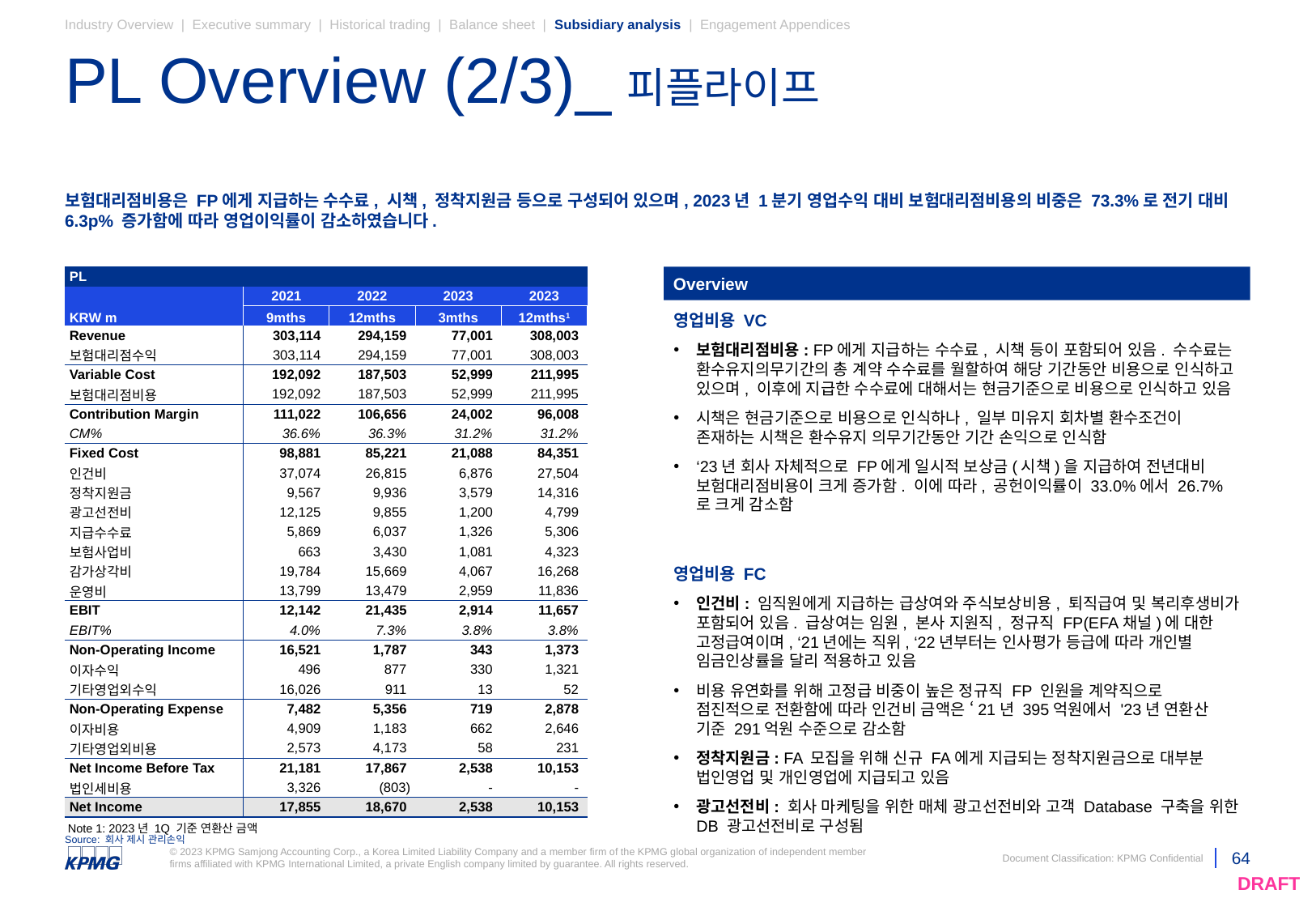

Industry Overview  |  Executive summary  |  Historical trading  |  Balance sheet  |  Subsidiary analysis  |  Engagement Appendices
# PL Overview (2/3)_피플라이프
보험대리점비용은 FP에게 지급하는 수수료, 시책, 정착지원금 등으로 구성되어 있으며, 2023년 1분기 영업수익 대비 보험대리점비용의 비중은 73.3%로 전기 대비 6.3p% 증가함에 따라 영업이익률이 감소하였습니다.
| PL |  |  |  |  |
| --- | --- | --- | --- | --- |
|  | 2021 | 2022 | 2023 | 2023 |
| KRW m | 9mths | 12mths | 3mths | 12mths1 |
| Revenue | 303,114 | 294,159 | 77,001 | 308,003 |
| 보험대리점수익 | 303,114 | 294,159 | 77,001 | 308,003 |
| Variable Cost | 192,092 | 187,503 | 52,999 | 211,995 |
| 보험대리점비용 | 192,092 | 187,503 | 52,999 | 211,995 |
| Contribution Margin | 111,022 | 106,656 | 24,002 | 96,008 |
| CM% | 36.6% | 36.3% | 31.2% | 31.2% |
| Fixed Cost | 98,881 | 85,221 | 21,088 | 84,351 |
| 인건비 | 37,074 | 26,815 | 6,876 | 27,504 |
| 정착지원금 | 9,567 | 9,936 | 3,579 | 14,316 |
| 광고선전비 | 12,125 | 9,855 | 1,200 | 4,799 |
| 지급수수료 | 5,869 | 6,037 | 1,326 | 5,306 |
| 보험사업비 | 663 | 3,430 | 1,081 | 4,323 |
| 감가상각비 | 19,784 | 15,669 | 4,067 | 16,268 |
| 운영비 | 13,799 | 13,479 | 2,959 | 11,836 |
| EBIT | 12,142 | 21,435 | 2,914 | 11,657 |
| EBIT% | 4.0% | 7.3% | 3.8% | 3.8% |
| Non-Operating Income | 16,521 | 1,787 | 343 | 1,373 |
| 이자수익 | 496 | 877 | 330 | 1,321 |
| 기타영업외수익 | 16,026 | 911 | 13 | 52 |
| Non-Operating Expense | 7,482 | 5,356 | 719 | 2,878 |
| 이자비용 | 4,909 | 1,183 | 662 | 2,646 |
| 기타영업외비용 | 2,573 | 4,173 | 58 | 231 |
| Net Income Before Tax | 21,181 | 17,867 | 2,538 | 10,153 |
| 법인세비용 | 3,326 | (803) | - | - |
| Net Income | 17,855 | 18,670 | 2,538 | 10,153 |
Overview
영업비용 VC
보험대리점비용: FP에게 지급하는 수수료, 시책 등이 포함되어 있음. 수수료는 환수유지의무기간의 총 계약 수수료를 월할하여 해당 기간동안 비용으로 인식하고 있으며, 이후에 지급한 수수료에 대해서는 현금기준으로 비용으로 인식하고 있음
시책은 현금기준으로 비용으로 인식하나, 일부 미유지 회차별 환수조건이 존재하는 시책은 환수유지 의무기간동안 기간 손익으로 인식함
‘23년 회사 자체적으로 FP에게 일시적 보상금(시책)을 지급하여 전년대비 보험대리점비용이 크게 증가함. 이에 따라, 공헌이익률이 33.0%에서 26.7%로 크게 감소함

영업비용 FC
인건비: 임직원에게 지급하는 급상여와 주식보상비용, 퇴직급여 및 복리후생비가 포함되어 있음. 급상여는 임원, 본사 지원직, 정규직 FP(EFA채널)에 대한 고정급여이며, ‘21년에는 직위, ‘22년부터는 인사평가 등급에 따라 개인별 임금인상률을 달리 적용하고 있음
비용 유연화를 위해 고정급 비중이 높은 정규직 FP 인원을 계약직으로 점진적으로 전환함에 따라 인건비 금액은 ‘21년 395억원에서 '23년 연환산 기준 291억원 수준으로 감소함
정착지원금: FA 모집을 위해 신규 FA에게 지급되는 정착지원금으로 대부분 법인영업 및 개인영업에 지급되고 있음
광고선전비: 회사 마케팅을 위한 매체 광고선전비와 고객 Database 구축을 위한 DB 광고선전비로 구성됨
Note 1: 2023년 1Q 기준 연환산 금액
Source: 회사 제시 관리손익